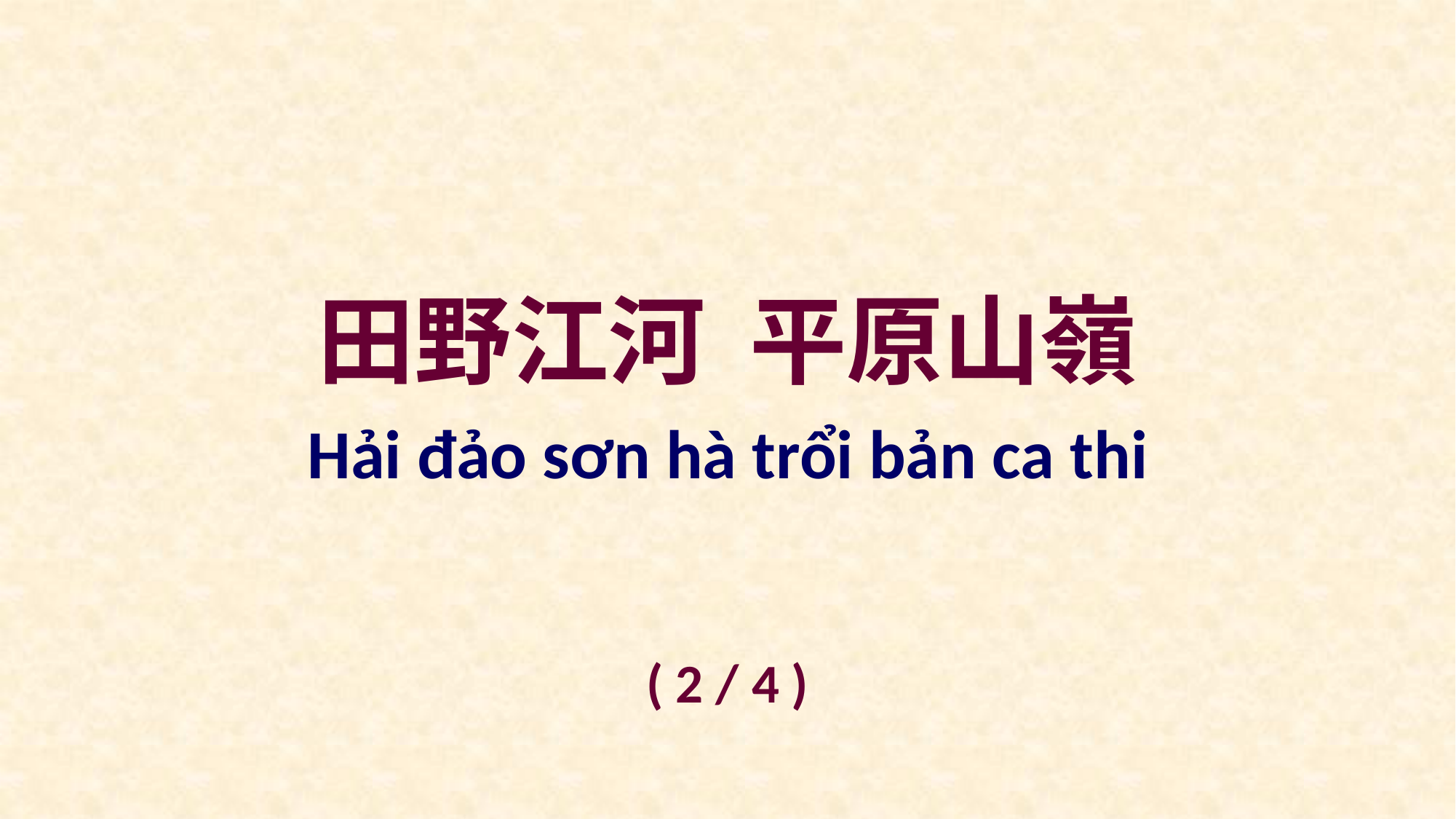

田野江河  平原山嶺
Hải đảo sơn hà trổi bản ca thi
( 2 / 4 )